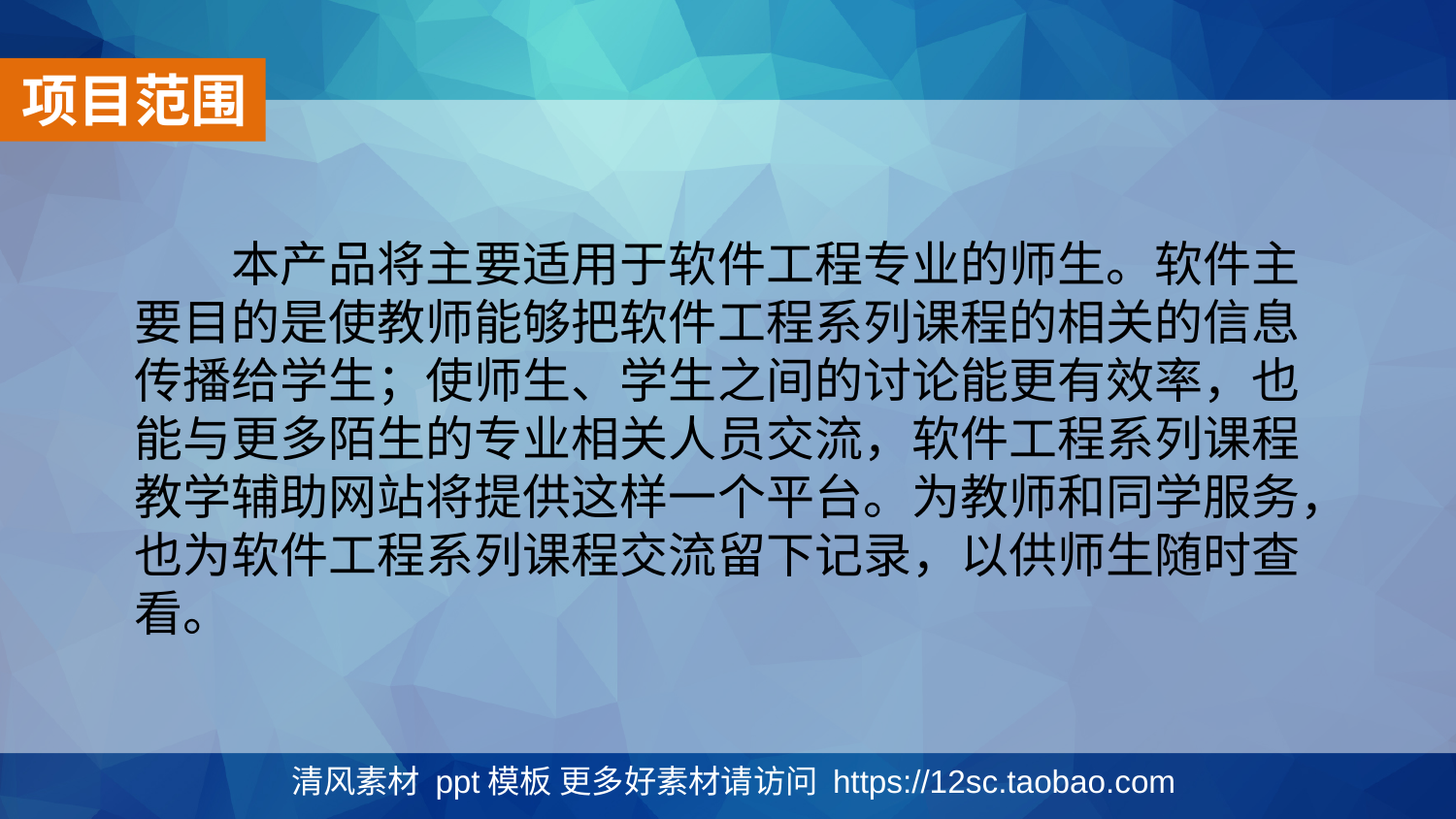

项目范围

　　本产品将主要适用于软件工程专业的师生。软件主要目的是使教师能够把软件工程系列课程的相关的信息传播给学生；使师生、学生之间的讨论能更有效率，也能与更多陌生的专业相关人员交流，软件工程系列课程教学辅助网站将提供这样一个平台。为教师和同学服务，也为软件工程系列课程交流留下记录，以供师生随时查看。
清风素材 ppt模板 更多好素材请访问 https://12sc.taobao.com